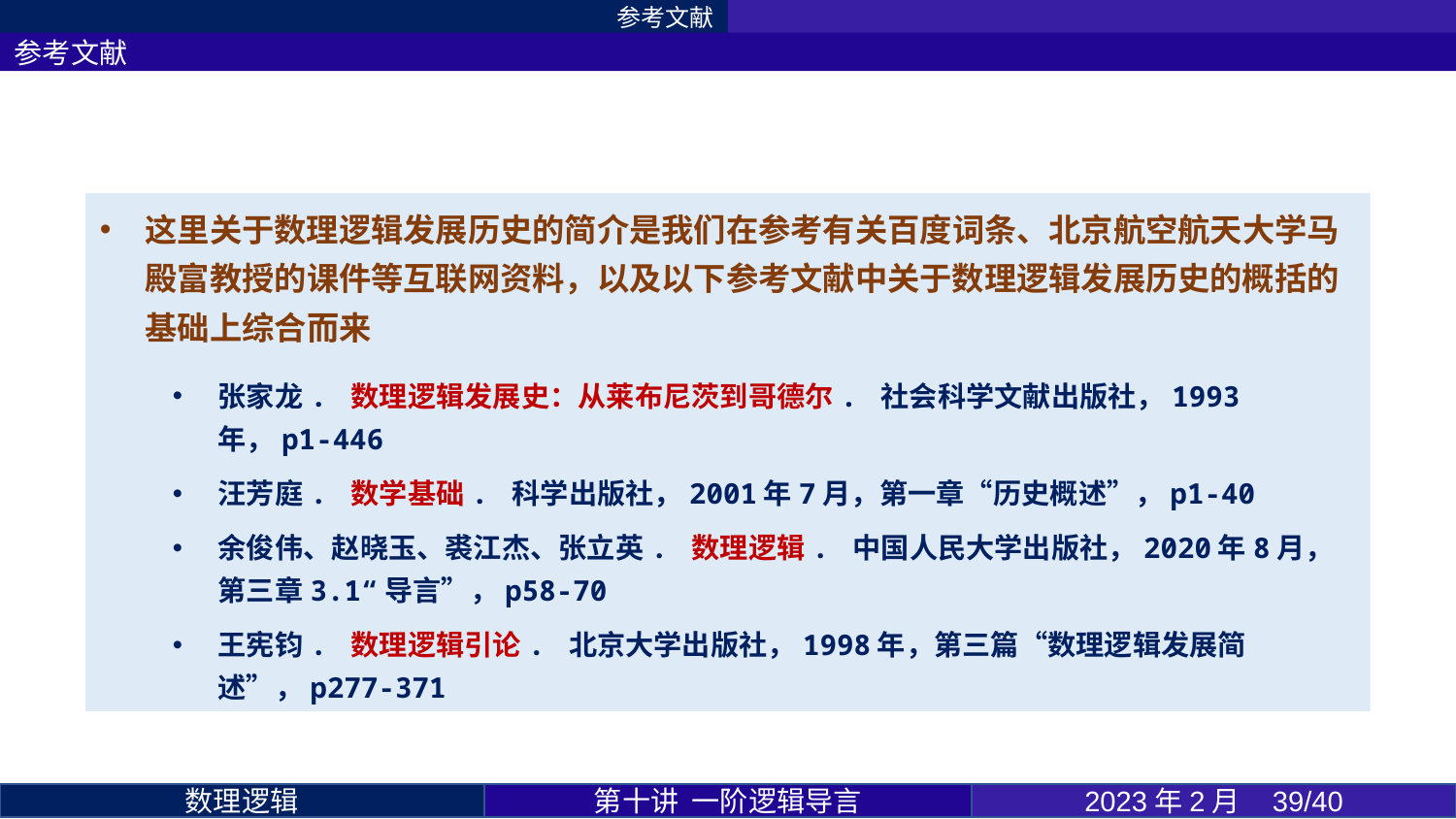

参考文献
参考文献
这里关于数理逻辑发展历史的简介是我们在参考有关百度词条、北京航空航天大学马殿富教授的课件等互联网资料，以及以下参考文献中关于数理逻辑发展历史的概括的基础上综合而来
张家龙. 数理逻辑发展史：从莱布尼茨到哥德尔. 社会科学文献出版社，1993年，p1-446
汪芳庭. 数学基础. 科学出版社，2001年7月，第一章“历史概述”，p1-40
余俊伟、赵晓玉、裘江杰、张立英. 数理逻辑. 中国人民大学出版社，2020年8月，第三章3.1“导言”，p58-70
王宪钧. 数理逻辑引论. 北京大学出版社，1998年，第三篇“数理逻辑发展简述”，p277-371
第十讲  一阶逻辑导言
2023年2月    39/40
数理逻辑